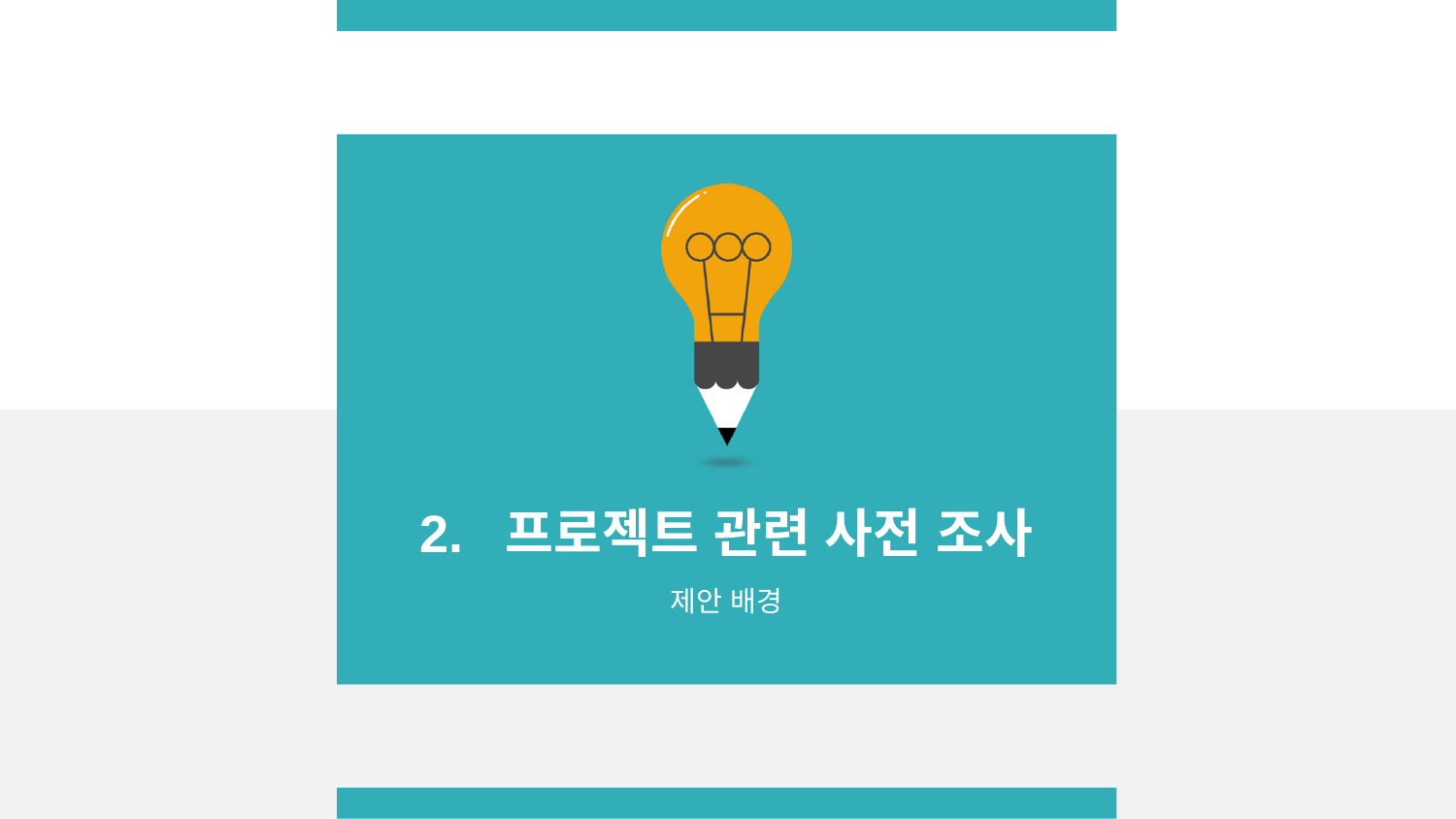

2.  프로젝트 관련 사전 조사
제안 배경